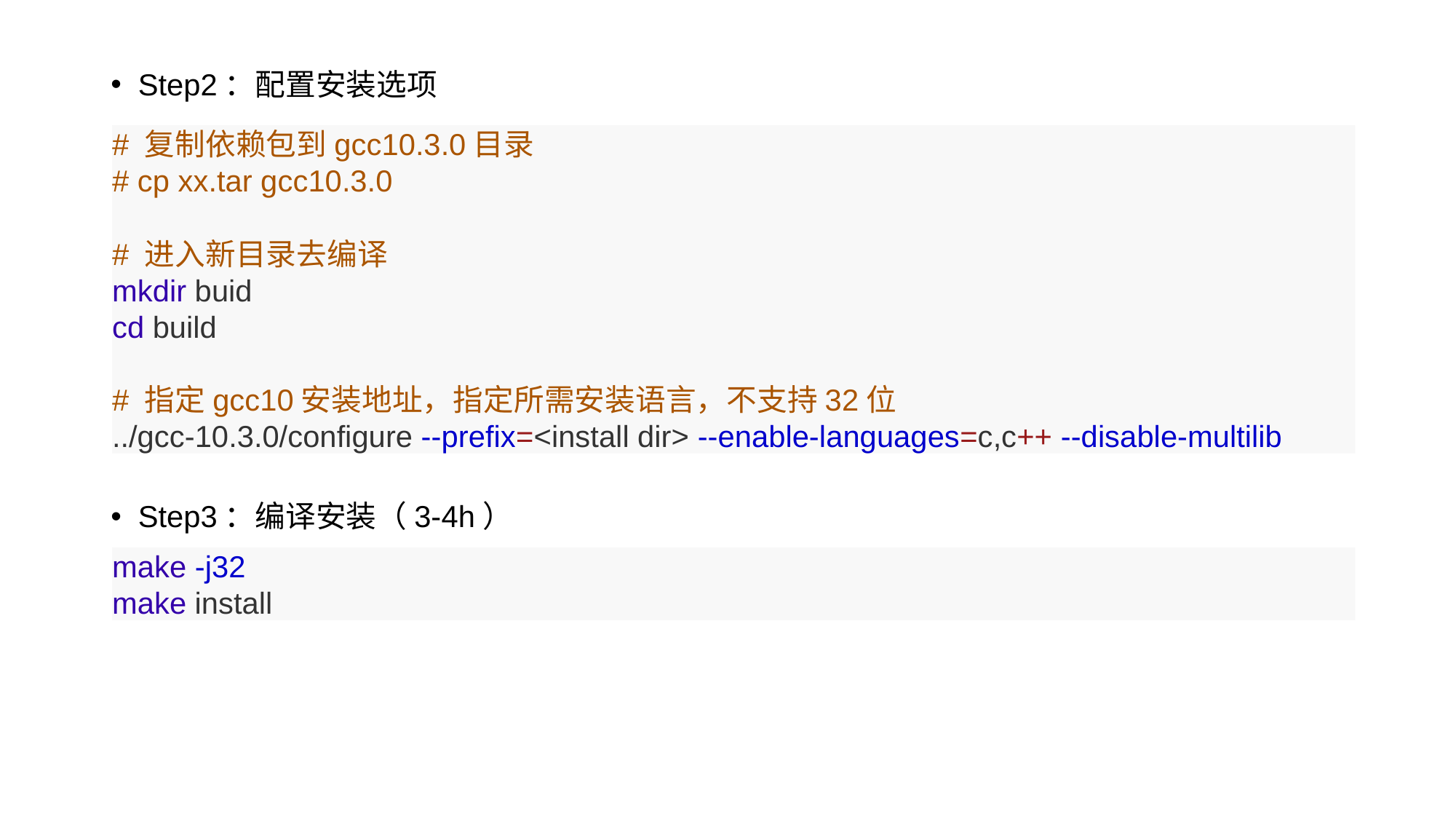

Step2：配置安装选项

Step3：编译安装（3-4h）

# 复制依赖包到gcc10.3.0目录
# cp xx.tar gcc10.3.0

​# 进入新目录去编译
mkdir buid
cd build​

# 指定gcc10安装地址，指定所需安装语言，不支持32位
../gcc-10.3.0/configure --prefix=<install dir> --enable-languages=c,c++ --disable-multilib
make -j32
make install